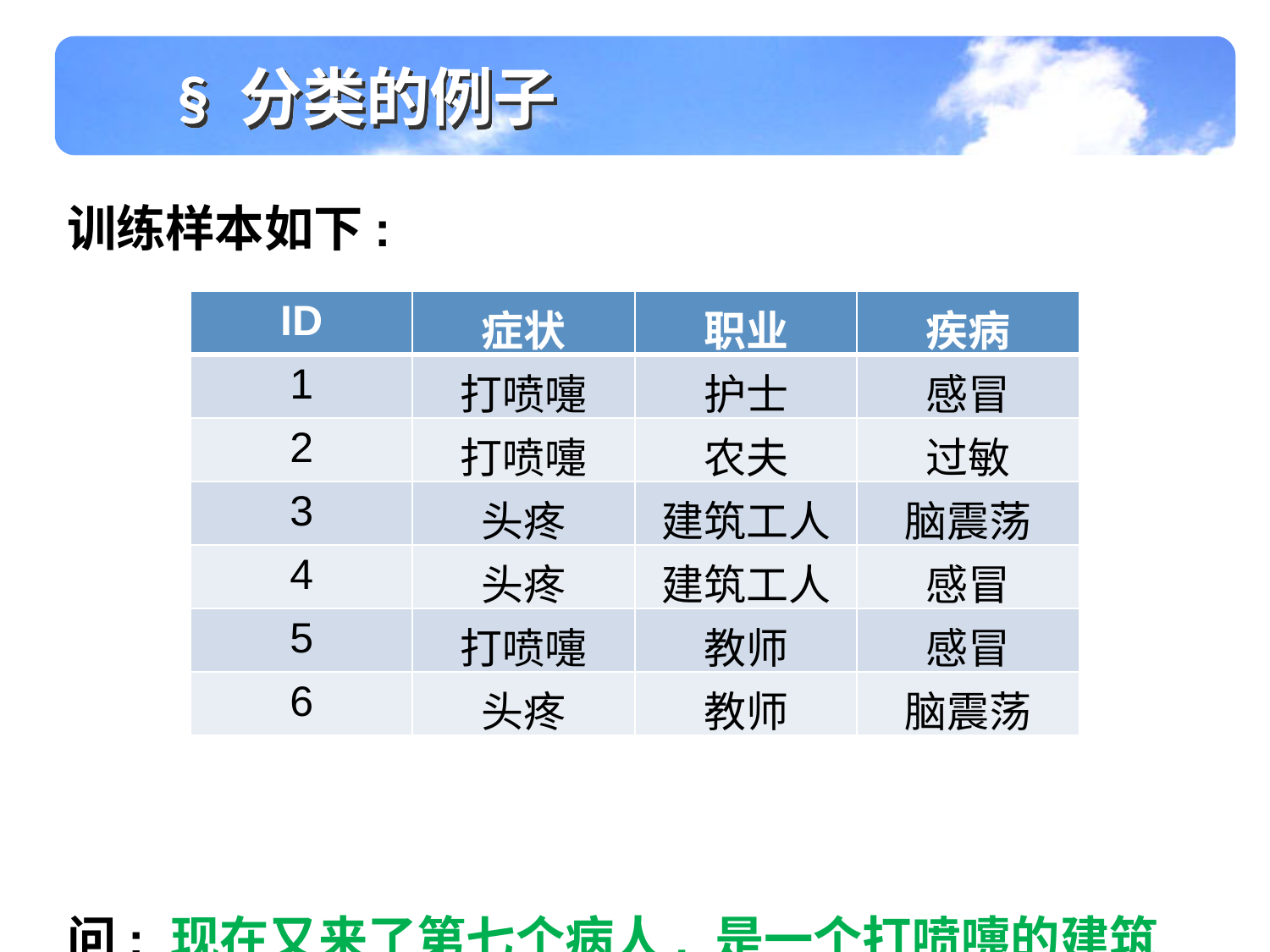

§ 分类的例子
训练样本如下:

问: 现在又来了第七个病人, 是一个打喷嚏的建筑工人。请问他患上感冒的概率有多大?

| ID | 症状 | 职业 | 疾病 |
| --- | --- | --- | --- |
| 1 | 打喷嚏 | 护士 | 感冒 |
| 2 | 打喷嚏 | 农夫 | 过敏 |
| 3 | 头疼 | 建筑工人 | 脑震荡 |
| 4 | 头疼 | 建筑工人 | 感冒 |
| 5 | 打喷嚏 | 教师 | 感冒 |
| 6 | 头疼 | 教师 | 脑震荡 |